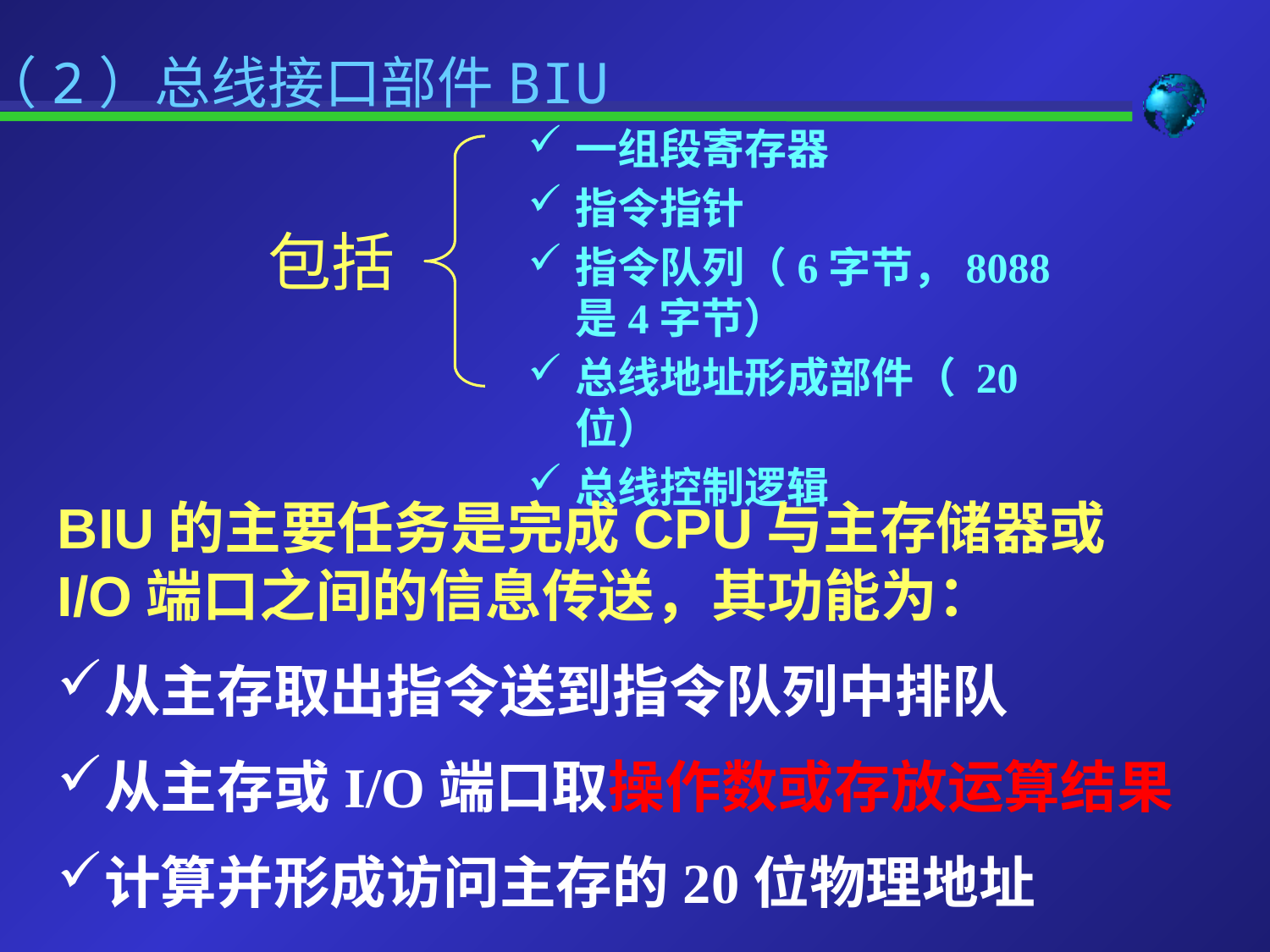

（2）总线接口部件BIU
一组段寄存器
指令指针
指令队列（6字节，8088是4字节）
总线地址形成部件（ 20位）
总线控制逻辑

包括
BIU的主要任务是完成CPU与主存储器或I/O端口之间的信息传送，其功能为：
从主存取出指令送到指令队列中排队
从主存或I/O端口取操作数或存放运算结果
计算并形成访问主存的20位物理地址
9